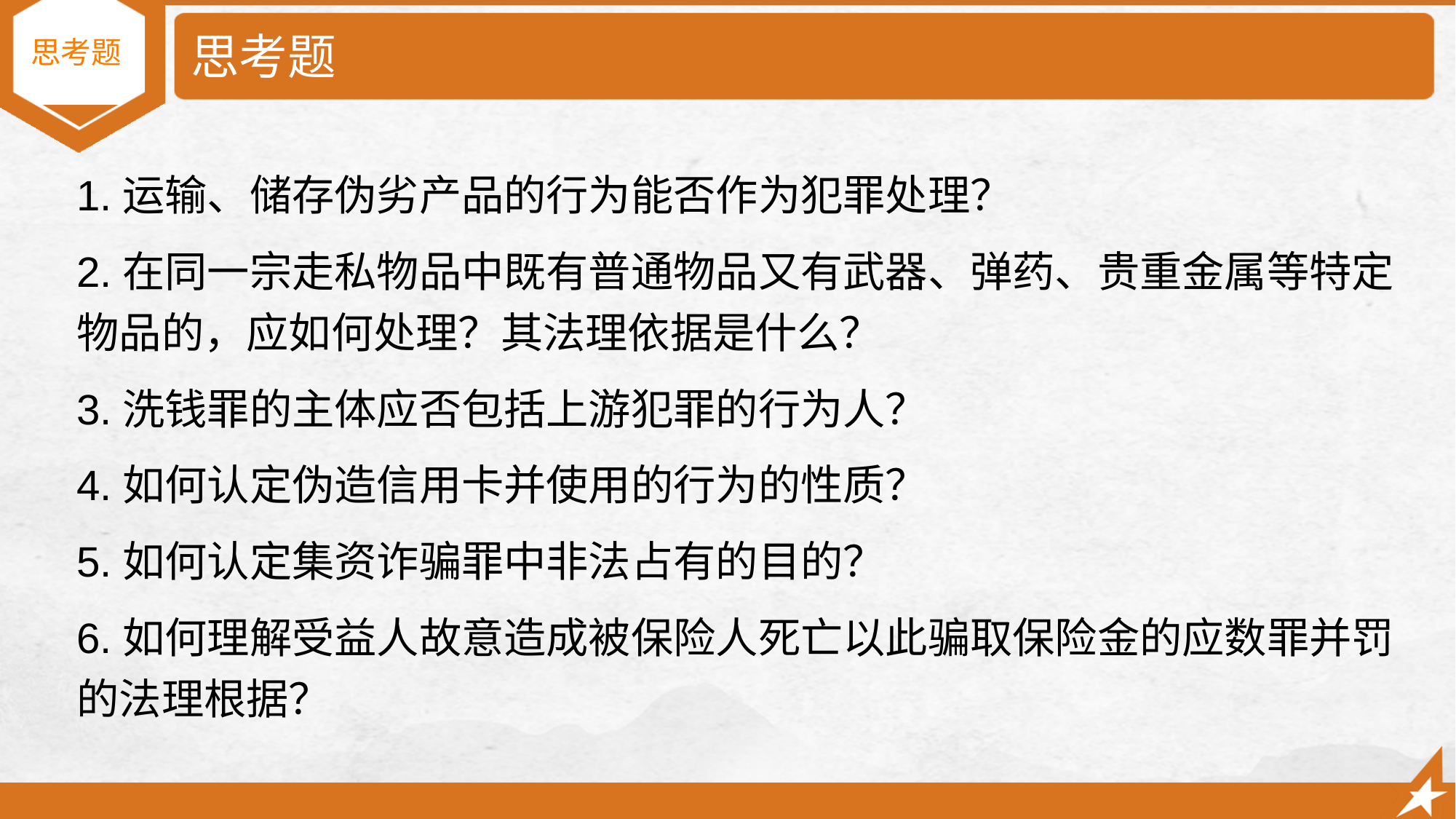

# 思考题
  思考题

1.运输、储存伪劣产品的行为能否作为犯罪处理？
2.在同一宗走私物品中既有普通物品又有武器、弹药、贵重金属等特定物品的，应如何处理？其法理依据是什么？
3.洗钱罪的主体应否包括上游犯罪的行为人？
4.如何认定伪造信用卡并使用的行为的性质？
5.如何认定集资诈骗罪中非法占有的目的？
6.如何理解受益人故意造成被保险人死亡以此骗取保险金的应数罪并罚的法理根据？